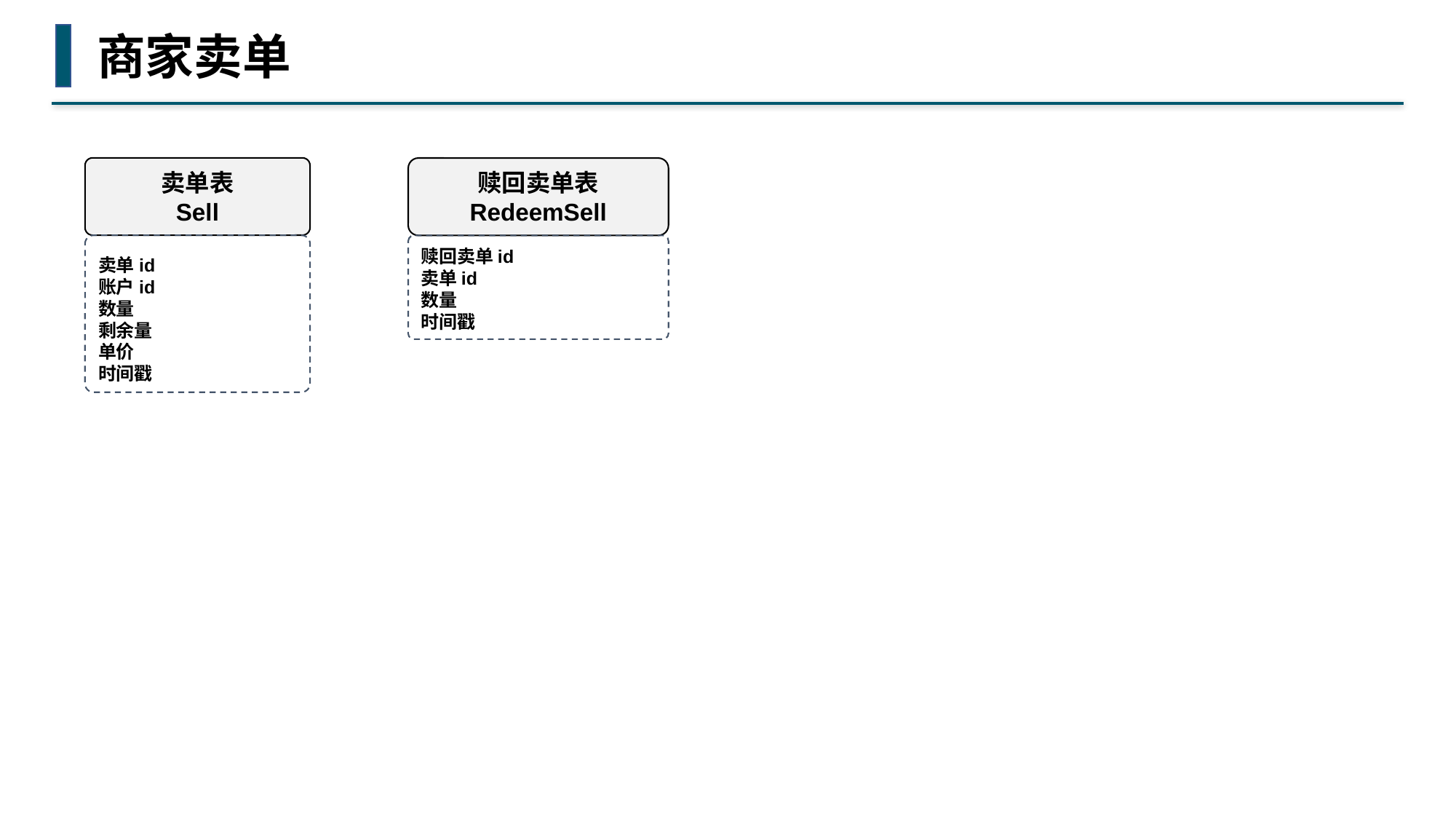

商家卖单

卖单表
Sell
赎回卖单表
RedeemSell
卖单id
账户id
数量
剩余量
单价
时间戳

赎回卖单id
卖单id
数量
时间戳